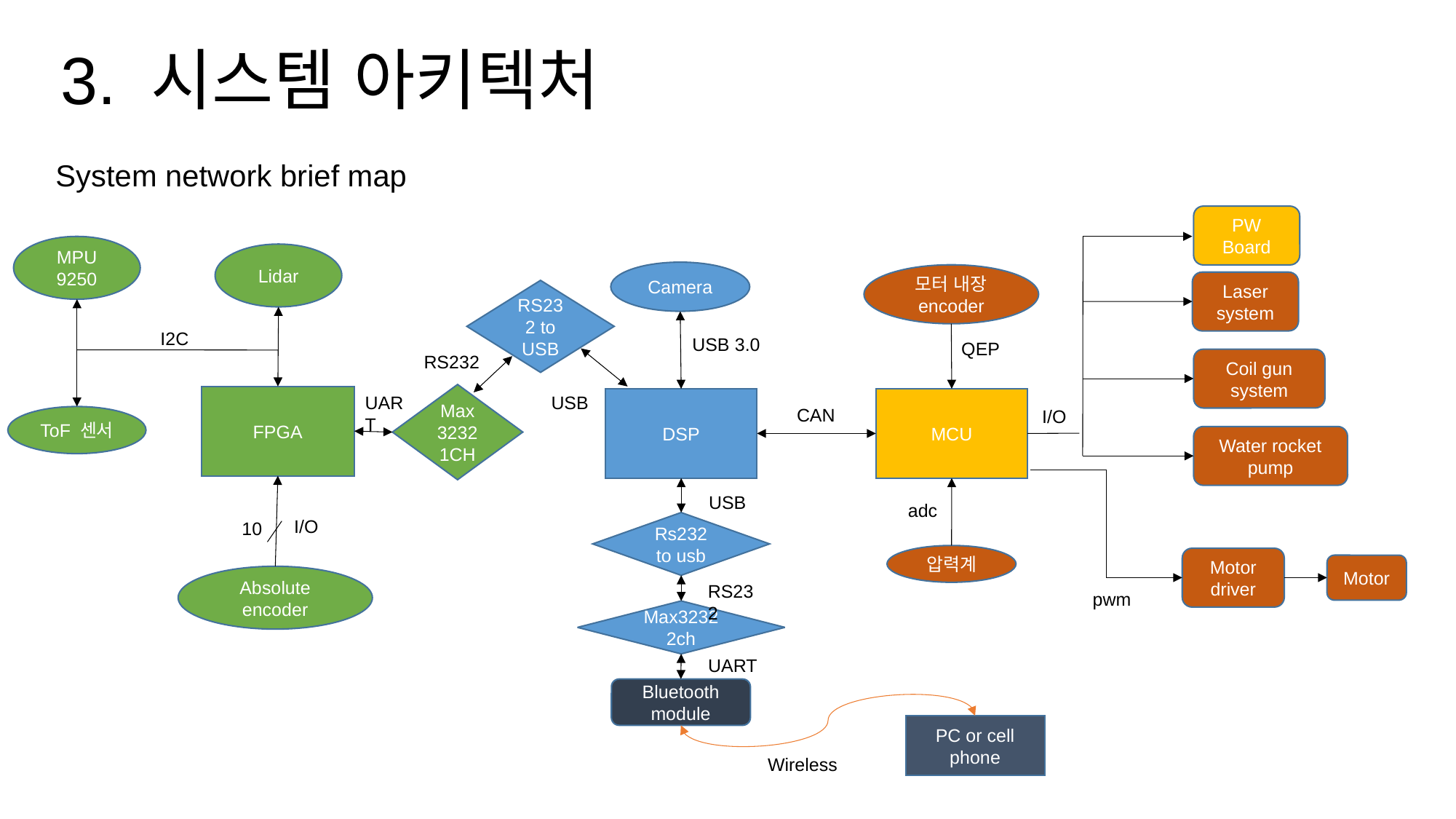

# 3. 시스템 아키텍처
System network brief map
PW
Board
MPU
9250
Lidar
Camera
모터 내장
encoder
Laser
system
RS232 to
USB
I2C
USB 3.0
QEP
RS232
Coil gun
system
Max3232
1CH
UART
USB
FPGA
DSP
MCU
CAN
I/O
ToF 센서
Water rocket
pump
USB
adc
I/O
10
Rs232 to usb
압력계
Motor
driver
Motor
Absolute
encoder
RS232
pwm
Max3232
2ch
UART
Bluetooth
module
PC or cell phone
Wireless